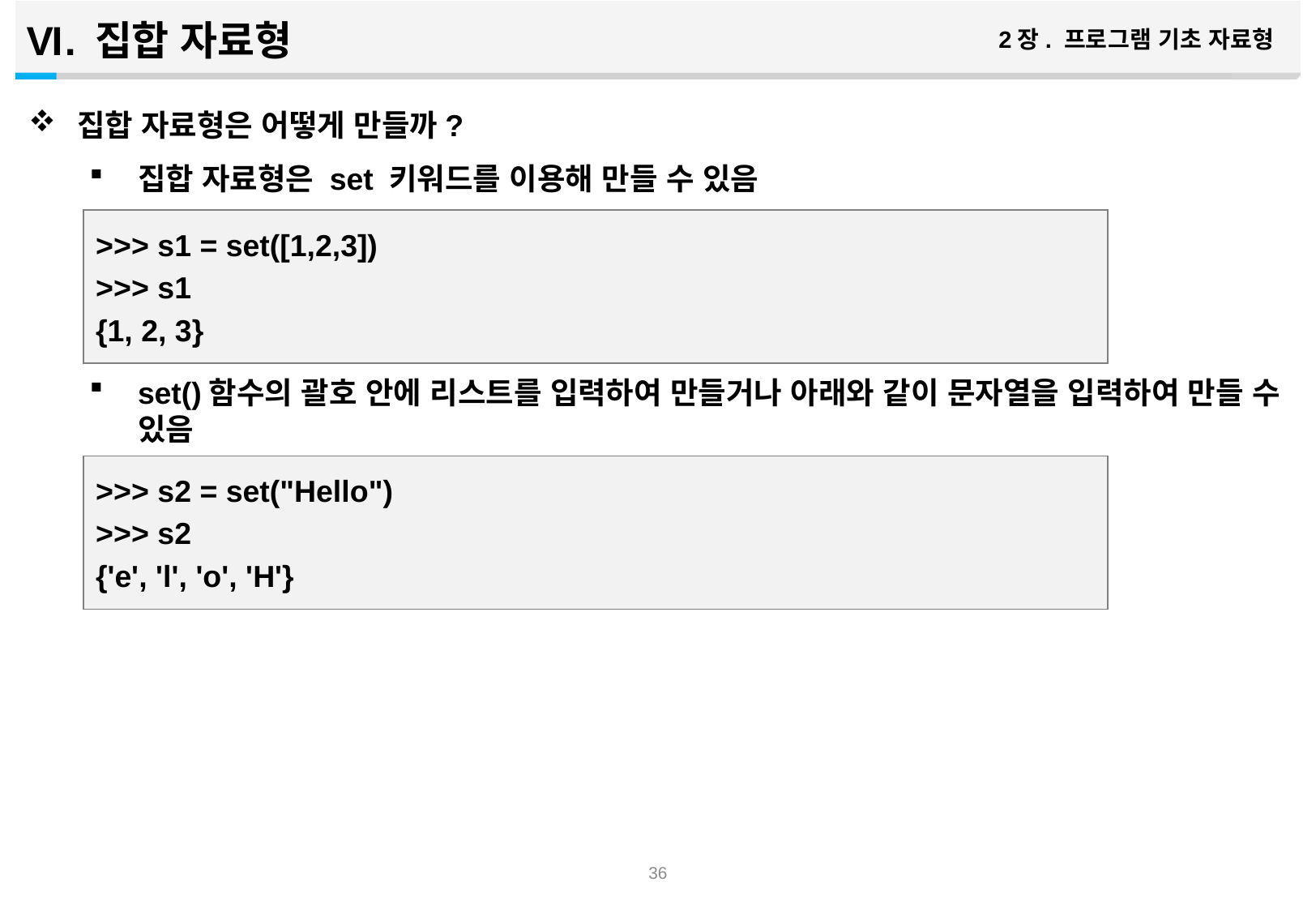

집합 자료형
2장. 프로그램 기초 자료형
집합 자료형은 어떻게 만들까?
집합 자료형은 set 키워드를 이용해 만들 수 있음

set()함수의 괄호 안에 리스트를 입력하여 만들거나 아래와 같이 문자열을 입력하여 만들 수 있음

>>> s1 = set([1,2,3])
>>> s1
{1, 2, 3}
>>> s2 = set("Hello")
>>> s2
{'e', 'l', 'o', 'H'}
36